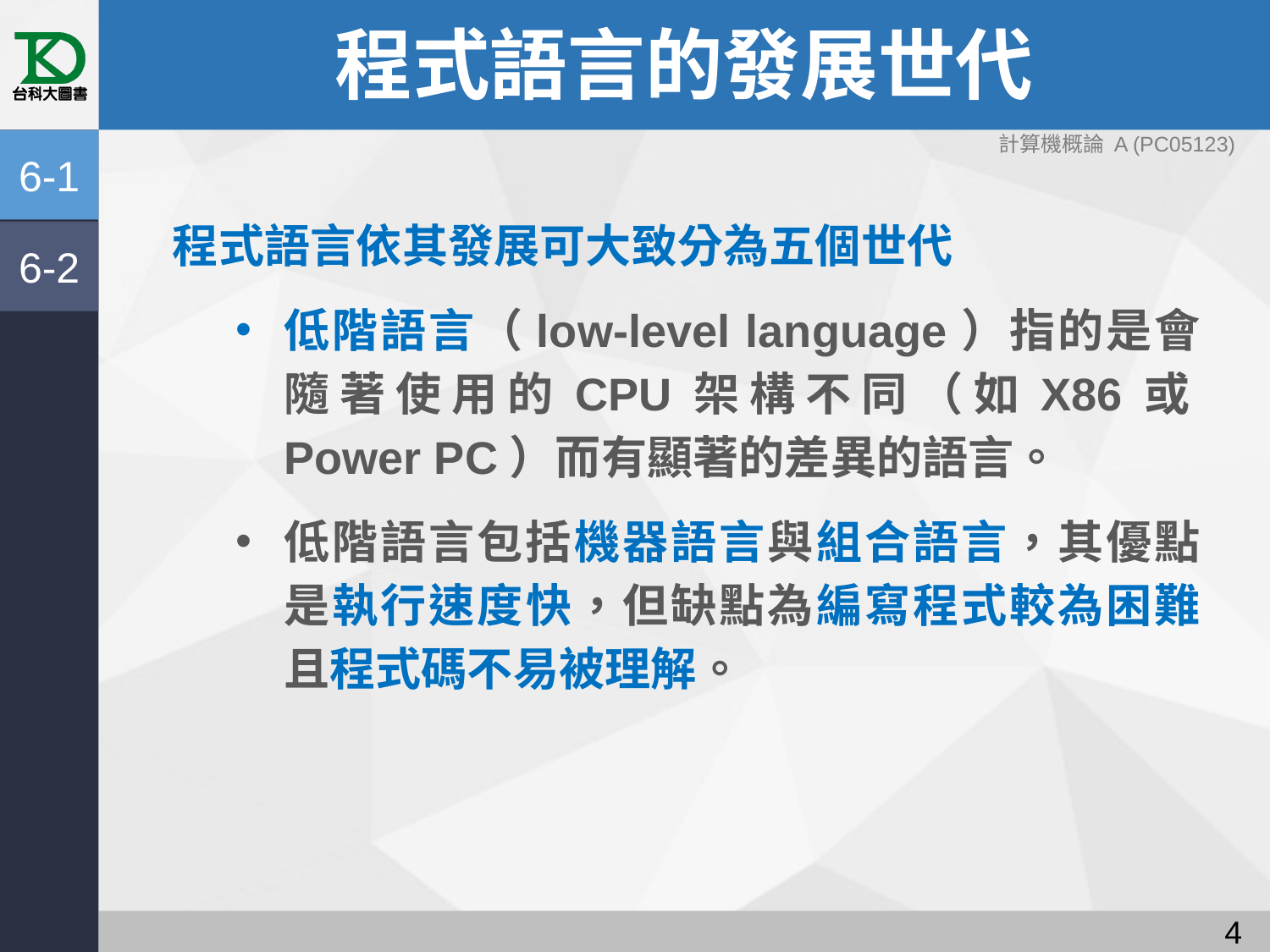

# 程式語言的發展世代
計算機概論 A (PC05123)
6-1
程式語言依其發展可大致分為五個世代
低階語言（low-level language）指的是會隨著使用的CPU架構不同（如X86或Power PC）而有顯著的差異的語言。
低階語言包括機器語言與組合語言，其優點是執行速度快，但缺點為編寫程式較為困難且程式碼不易被理解。
6-2
4